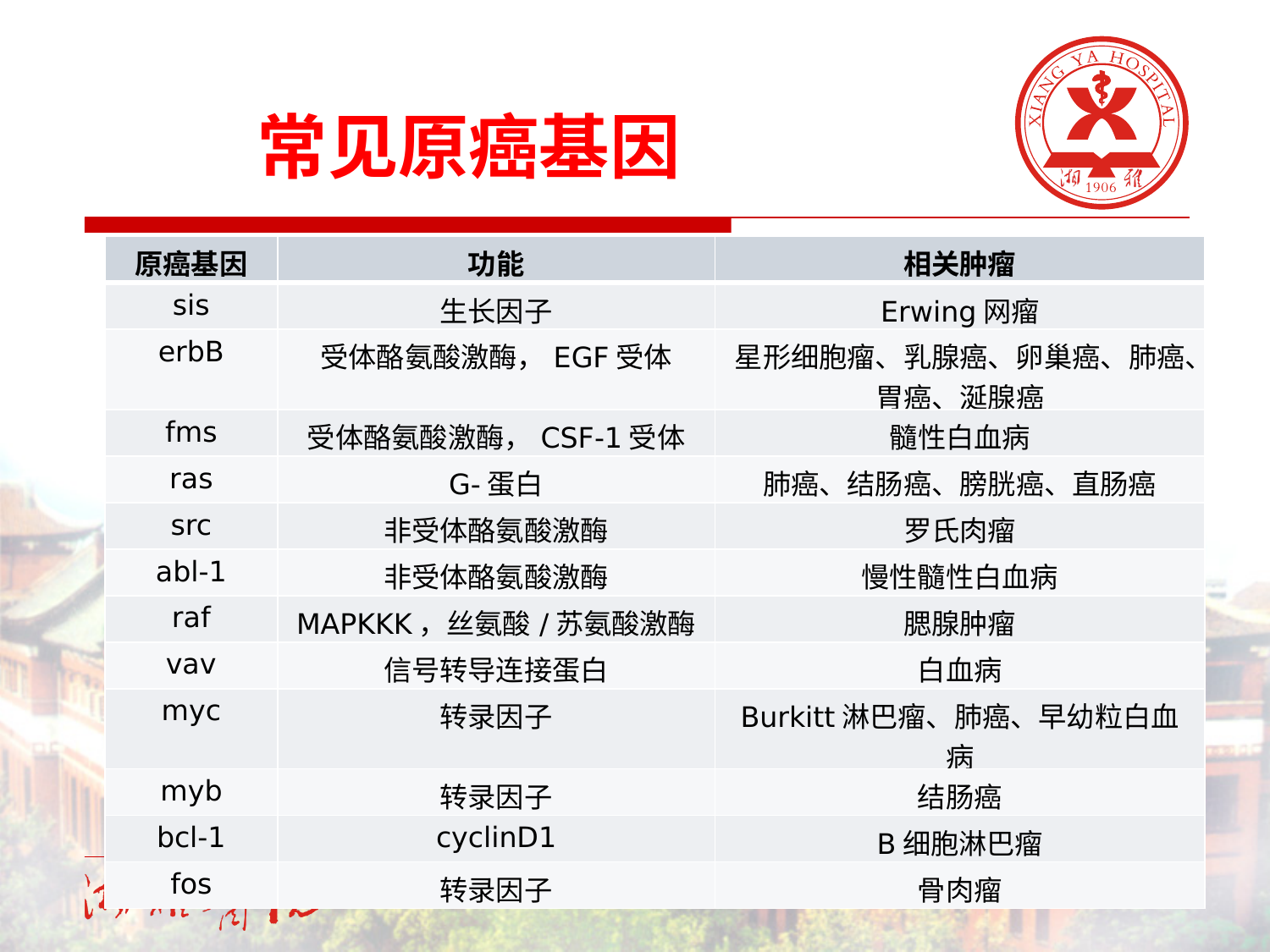

常见原癌基因
| 原癌基因 | 功能 | 相关肿瘤 |
| --- | --- | --- |
| sis | 生长因子 | Erwing网瘤 |
| erbB | 受体酪氨酸激酶，EGF受体 | 星形细胞瘤、乳腺癌、卵巢癌、肺癌、胃癌、涎腺癌 |
| fms | 受体酪氨酸激酶，CSF-1受体 | 髓性白血病 |
| ras | G-蛋白 | 肺癌、结肠癌、膀胱癌、直肠癌 |
| src | 非受体酪氨酸激酶 | 罗氏肉瘤 |
| abl-1 | 非受体酪氨酸激酶 | 慢性髓性白血病 |
| raf | MAPKKK，丝氨酸/苏氨酸激酶 | 腮腺肿瘤 |
| vav | 信号转导连接蛋白 | 白血病 |
| myc | 转录因子 | Burkitt淋巴瘤、肺癌、早幼粒白血病 |
| myb | 转录因子 | 结肠癌 |
| bcl-1 | cyclinD1 | B细胞淋巴瘤 |
| fos | 转录因子 | 骨肉瘤 |
12